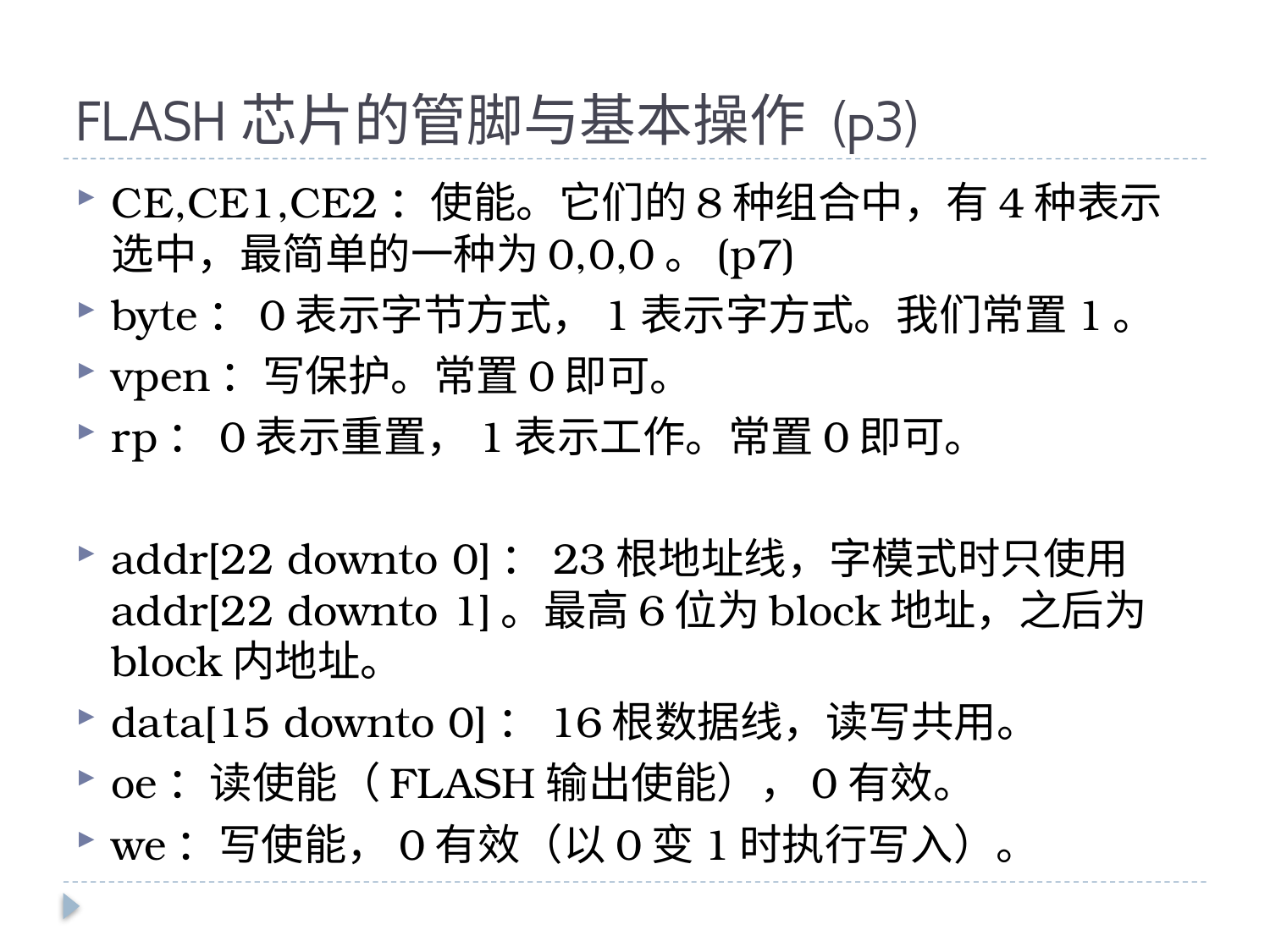

# FLASH芯片的管脚与基本操作 (p3)
CE,CE1,CE2：使能。它们的8种组合中，有4种表示选中，最简单的一种为0,0,0。(p7)
byte：0表示字节方式，1表示字方式。我们常置1。
vpen：写保护。常置0即可。
rp：0表示重置，1表示工作。常置0即可。

addr[22 downto 0]：23根地址线，字模式时只使用addr[22 downto 1]。最高6位为block地址，之后为block内地址。
data[15 downto 0]：16根数据线，读写共用。
oe：读使能（FLASH输出使能），0有效。
we：写使能，0有效（以0变1时执行写入）。